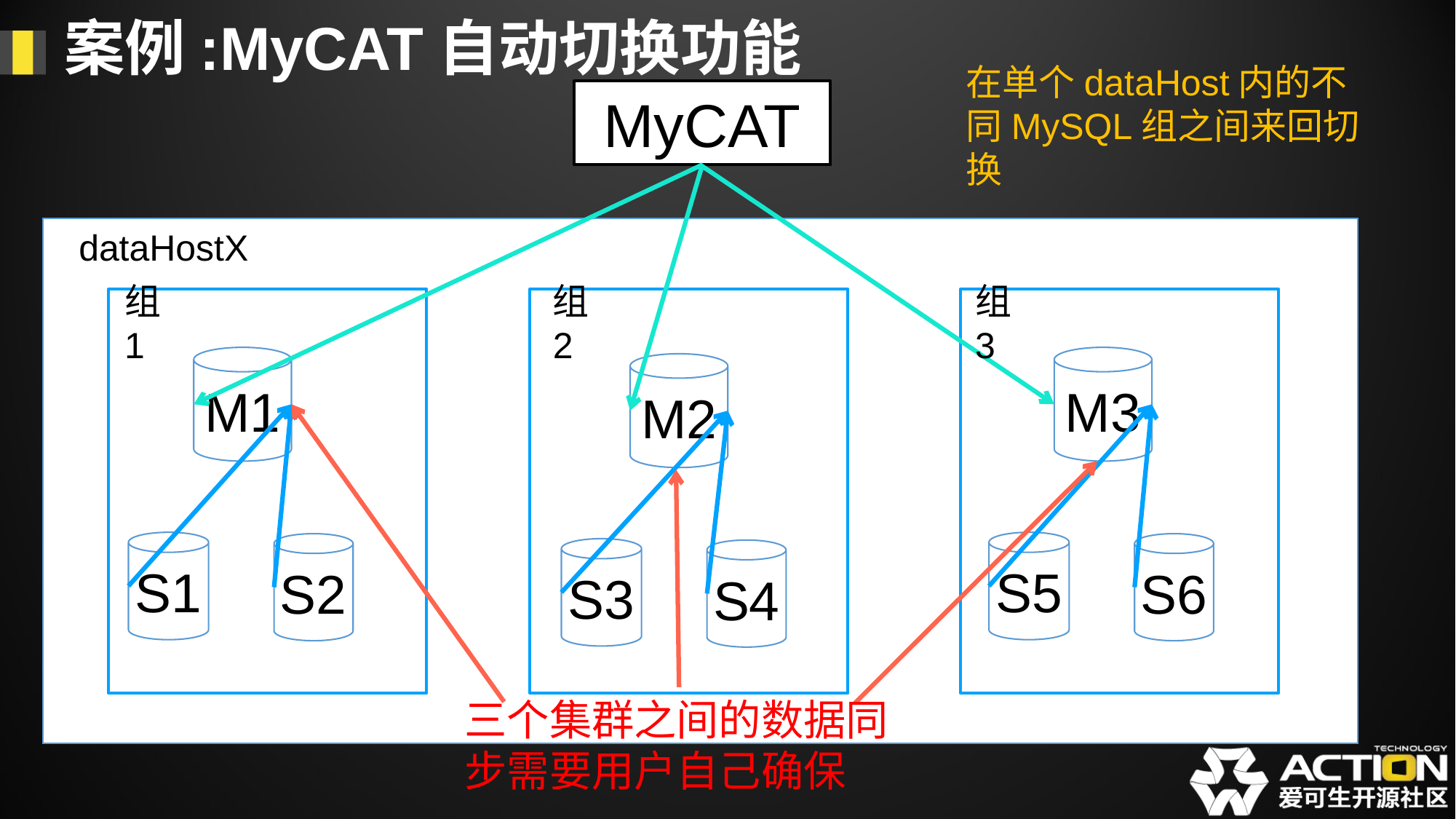

案例:MyCAT自动切换功能
在单个dataHost内的不同MySQL组之间来回切换
MyCAT

dataHostX

组1
组2
组3
M1
M3
M2
WriteHost  -- M2
     readHost -- S3
     readHost -- S4
S1
S5
S2
S6
S3
S4
三个集群之间的数据同步需要用户自己确保